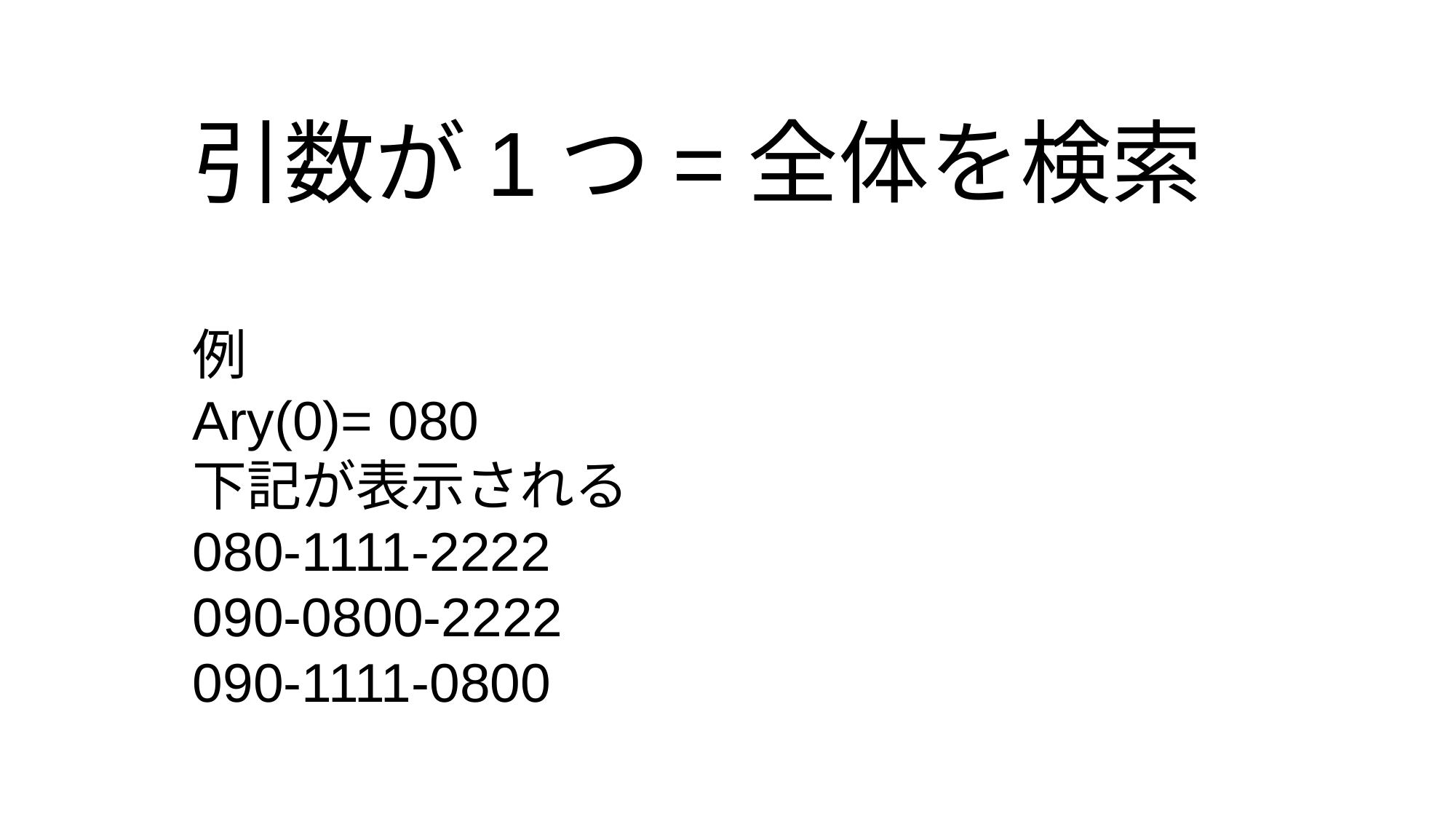

# 引数が1つ=全体を検索
例
Ary(0)= 080
下記が表示される
080-1111-2222
090-0800-2222
090-1111-0800